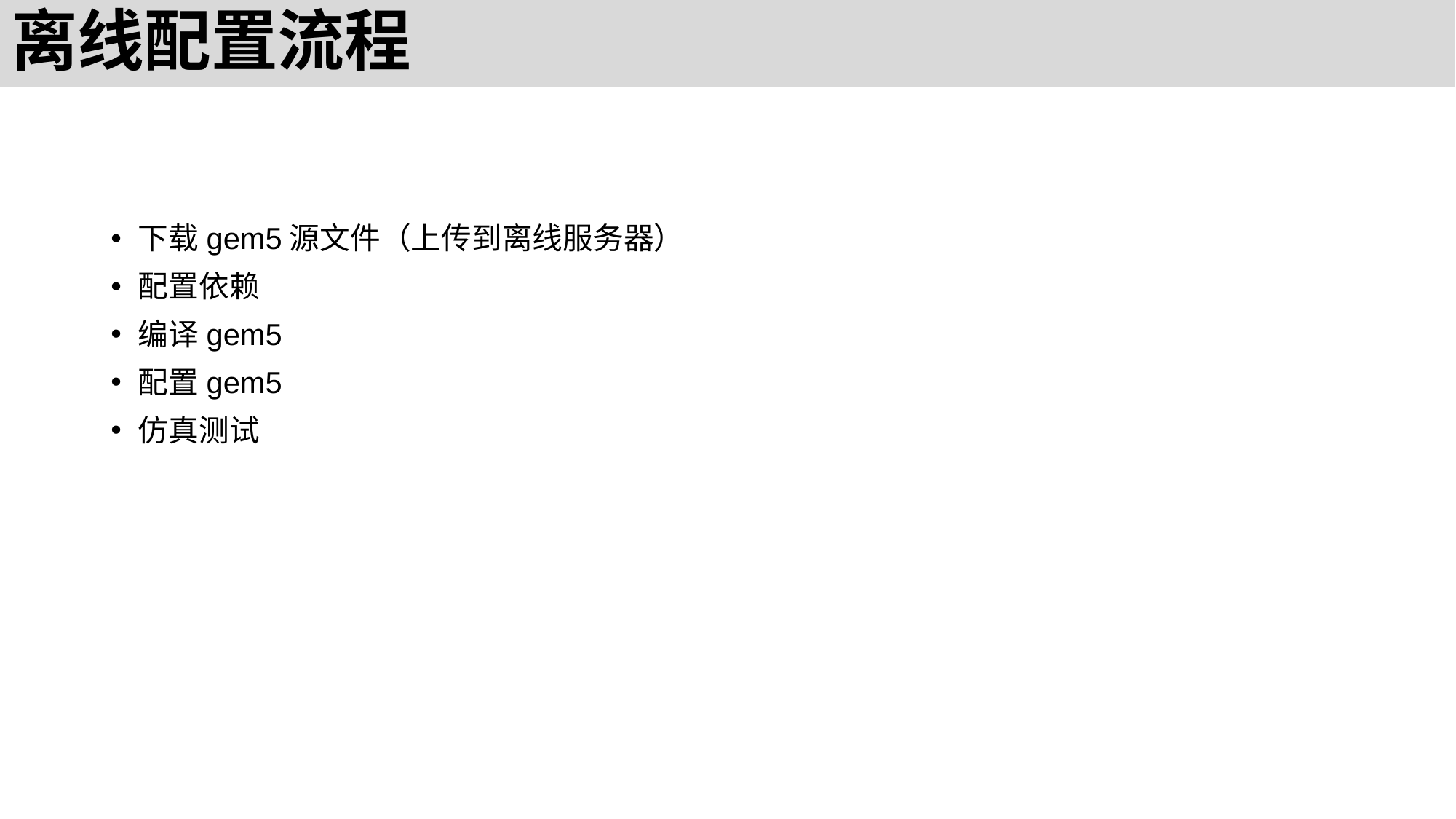

# 离线配置流程
下载gem5源文件（上传到离线服务器）
配置依赖
编译gem5
配置gem5
仿真测试